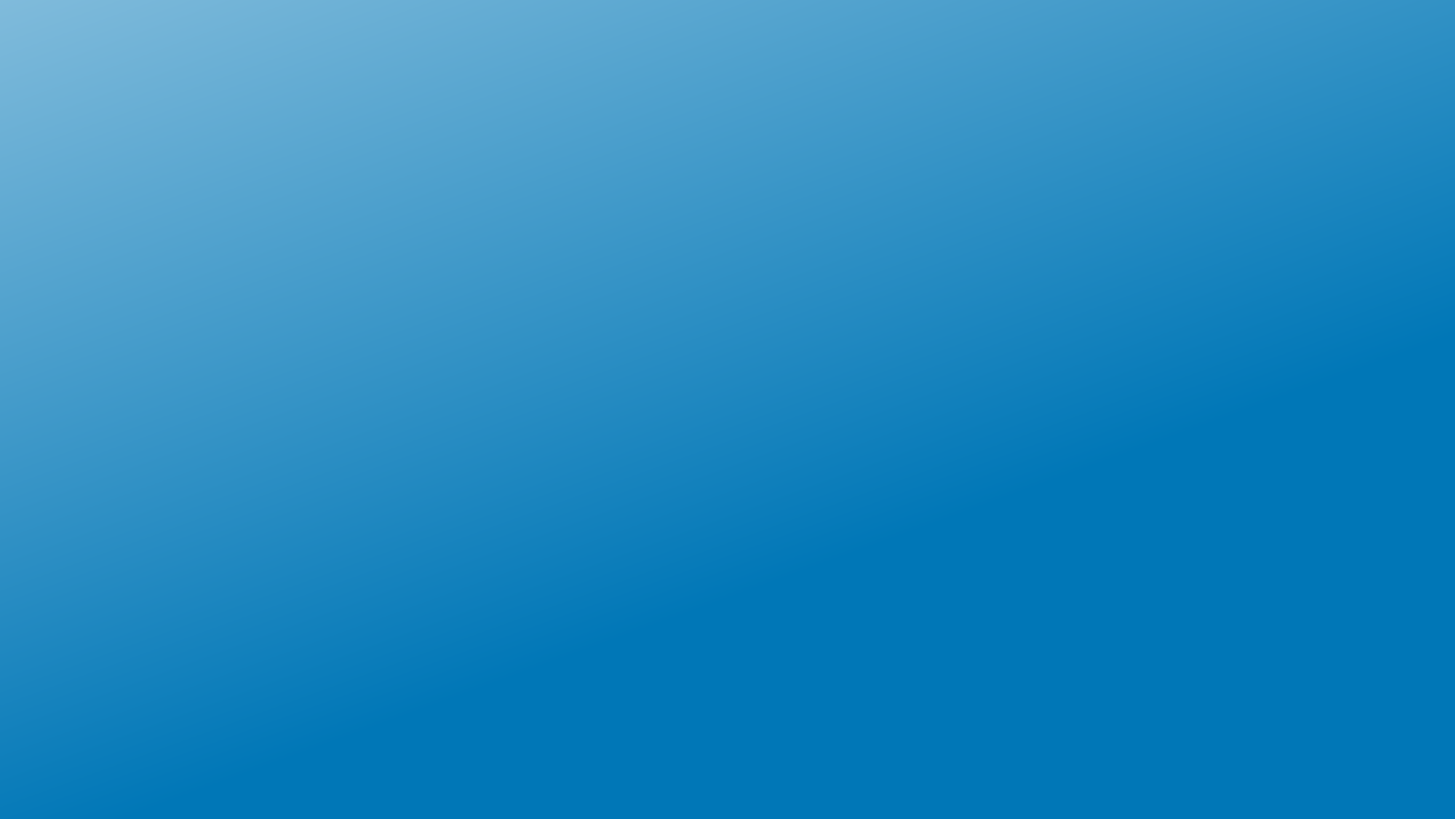

LinkedIn Aug Report
페이지 및 콘텐츠 지표 현황 분석